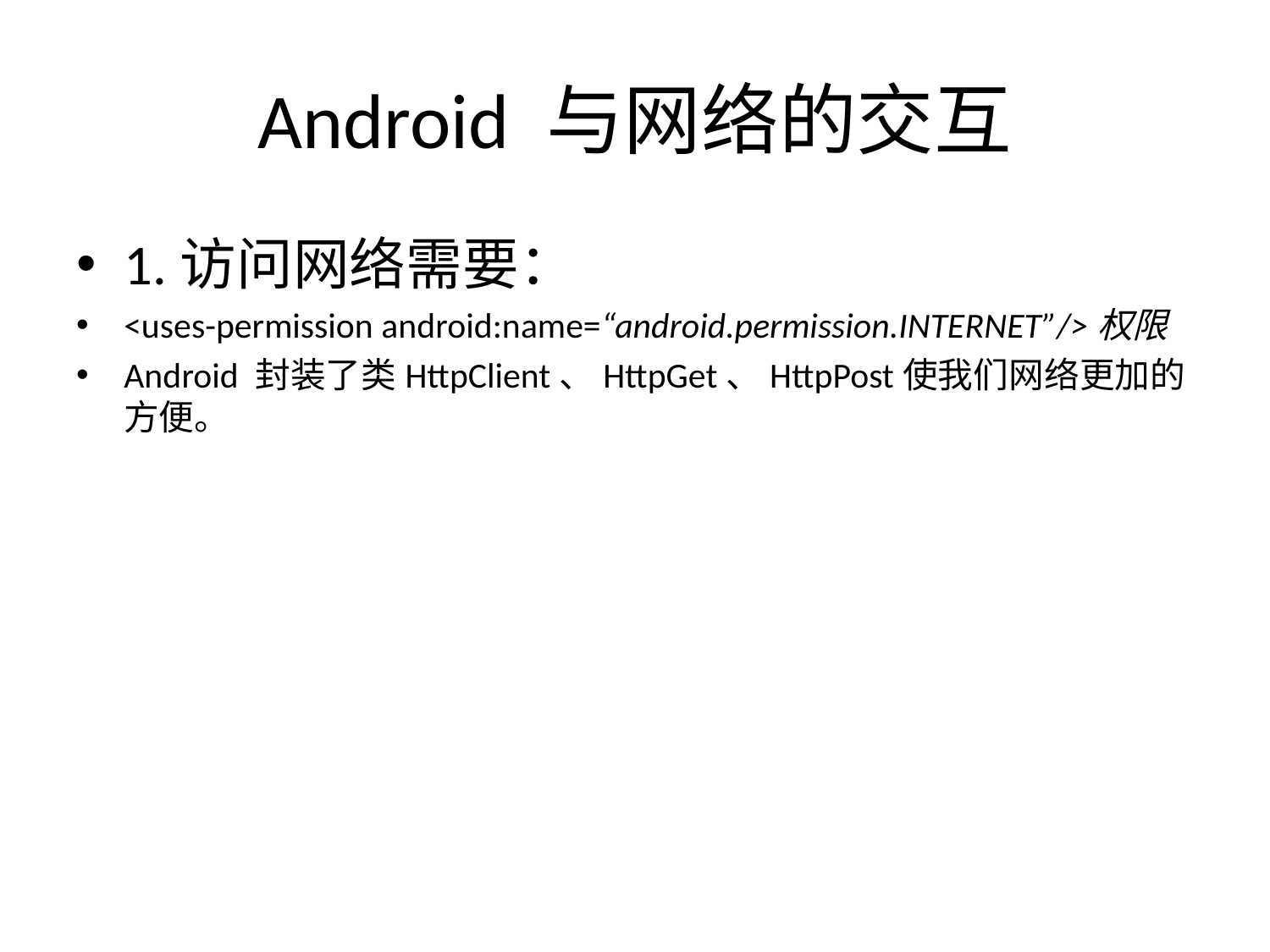

# Android 与网络的交互
1.访问网络需要：
<uses-permission android:name=“android.permission.INTERNET”/>权限
Android 封装了类HttpClient、HttpGet、HttpPost使我们网络更加的方便。